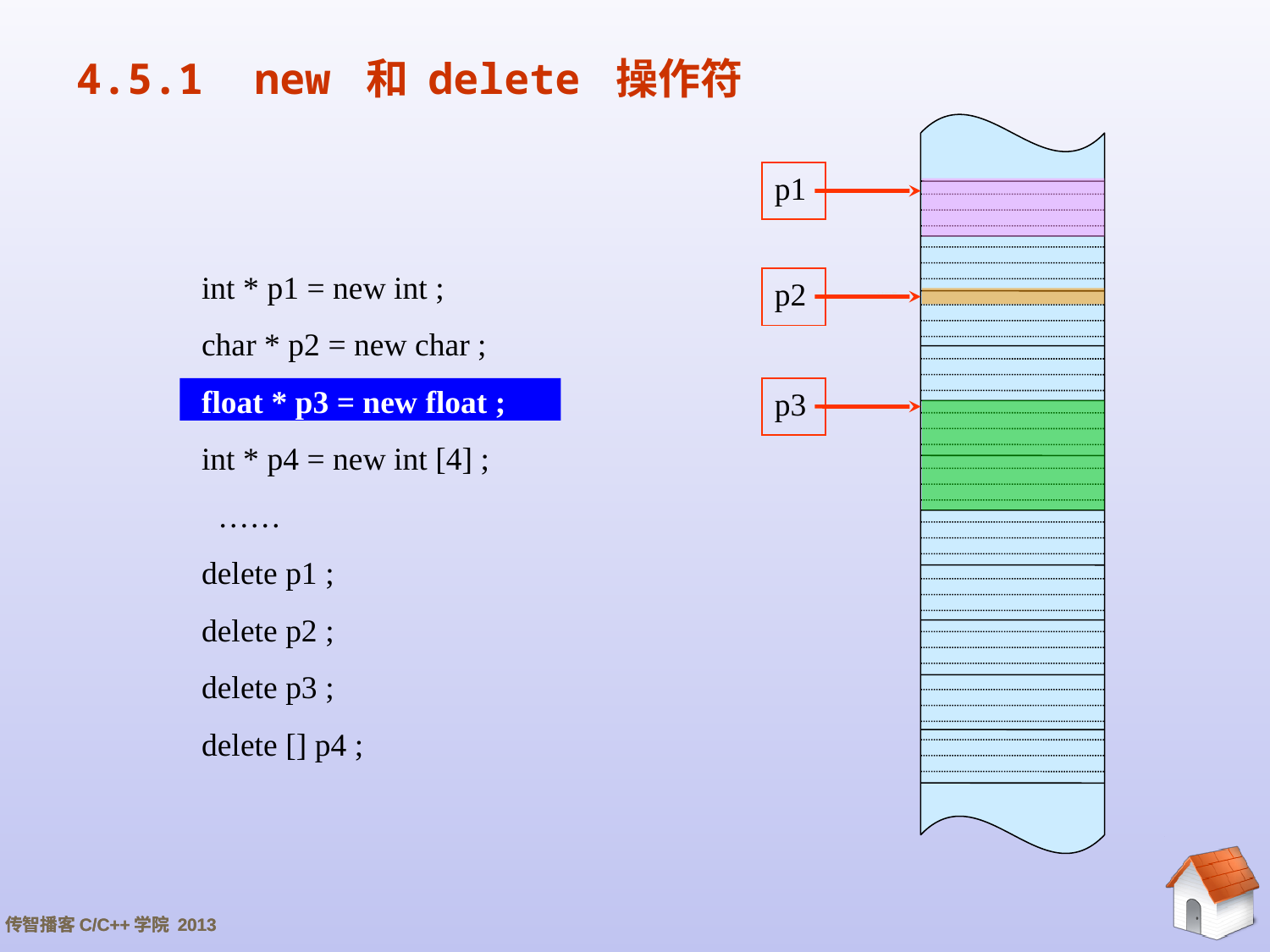

4.5.1  new 和 delete 操作符
# 4.5.1  new 和 delete 操作符

p1

int * p1 = new int ;
char * p2 = new char ;
float * p3 = new float ;
int * p4 = new int [4] ;
  ……
delete p1 ;
delete p2 ;
delete p3 ;
delete [] p4 ;
p2

p3